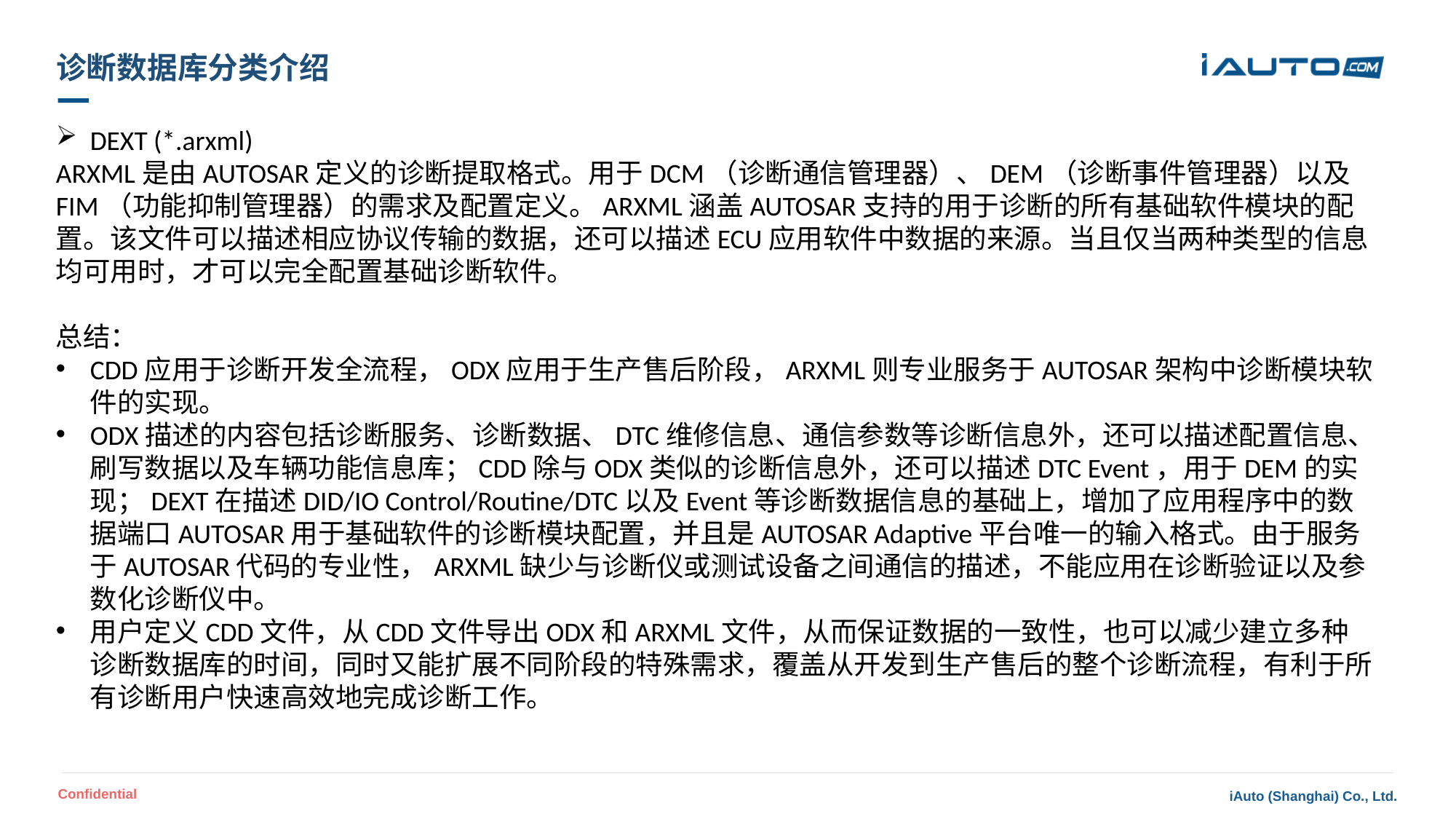

# 诊断数据库分类介绍
DEXT (*.arxml)
ARXML是由AUTOSAR定义的诊断提取格式。用于DCM（诊断通信管理器）、DEM（诊断事件管理器）以及FIM（功能抑制管理器）的需求及配置定义。ARXML涵盖AUTOSAR支持的用于诊断的所有基础软件模块的配置。该文件可以描述相应协议传输的数据，还可以描述ECU应用软件中数据的来源。当且仅当两种类型的信息均可用时，才可以完全配置基础诊断软件。

总结：
CDD应用于诊断开发全流程，ODX应用于生产售后阶段，ARXML则专业服务于AUTOSAR架构中诊断模块软件的实现。
ODX描述的内容包括诊断服务、诊断数据、DTC维修信息、通信参数等诊断信息外，还可以描述配置信息、刷写数据以及车辆功能信息库；CDD除与ODX类似的诊断信息外，还可以描述DTC Event，用于DEM的实现；DEXT在描述DID/IO Control/Routine/DTC以及Event等诊断数据信息的基础上，增加了应用程序中的数据端口AUTOSAR用于基础软件的诊断模块配置，并且是AUTOSAR Adaptive平台唯一的输入格式。由于服务于AUTOSAR代码的专业性，ARXML缺少与诊断仪或测试设备之间通信的描述，不能应用在诊断验证以及参数化诊断仪中。
用户定义CDD文件，从CDD文件导出ODX和ARXML文件，从而保证数据的一致性，也可以减少建立多种诊断数据库的时间，同时又能扩展不同阶段的特殊需求，覆盖从开发到生产售后的整个诊断流程，有利于所有诊断用户快速高效地完成诊断工作。